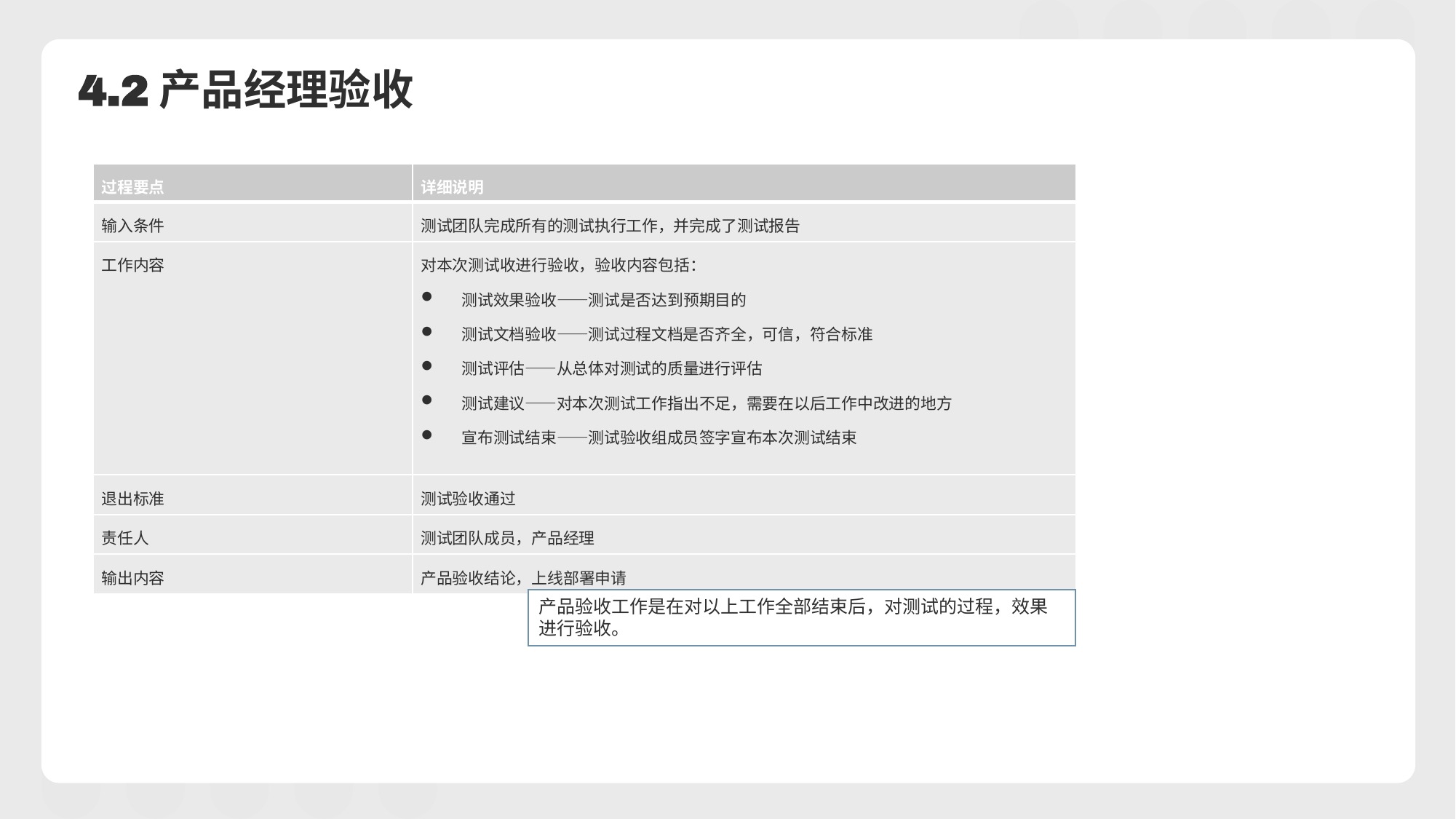

4.2产品经理验收

| 过程要点 | 详细说明 |
| --- | --- |
| 输入条件 | 测试团队完成所有的测试执行工作，并完成了测试报告 |
| 工作内容 | 对本次测试收进行验收，验收内容包括： 测试效果验收——测试是否达到预期目的 测试文档验收——测试过程文档是否齐全，可信，符合标准 测试评估——从总体对测试的质量进行评估 测试建议——对本次测试工作指出不足，需要在以后工作中改进的地方 宣布测试结束——测试验收组成员签字宣布本次测试结束 |
| 退出标准 | 测试验收通过 |
| 责任人 | 测试团队成员，产品经理 |
| 输出内容 | 产品验收结论，上线部署申请 |
产品验收工作是在对以上工作全部结束后，对测试的过程，效果进行验收。